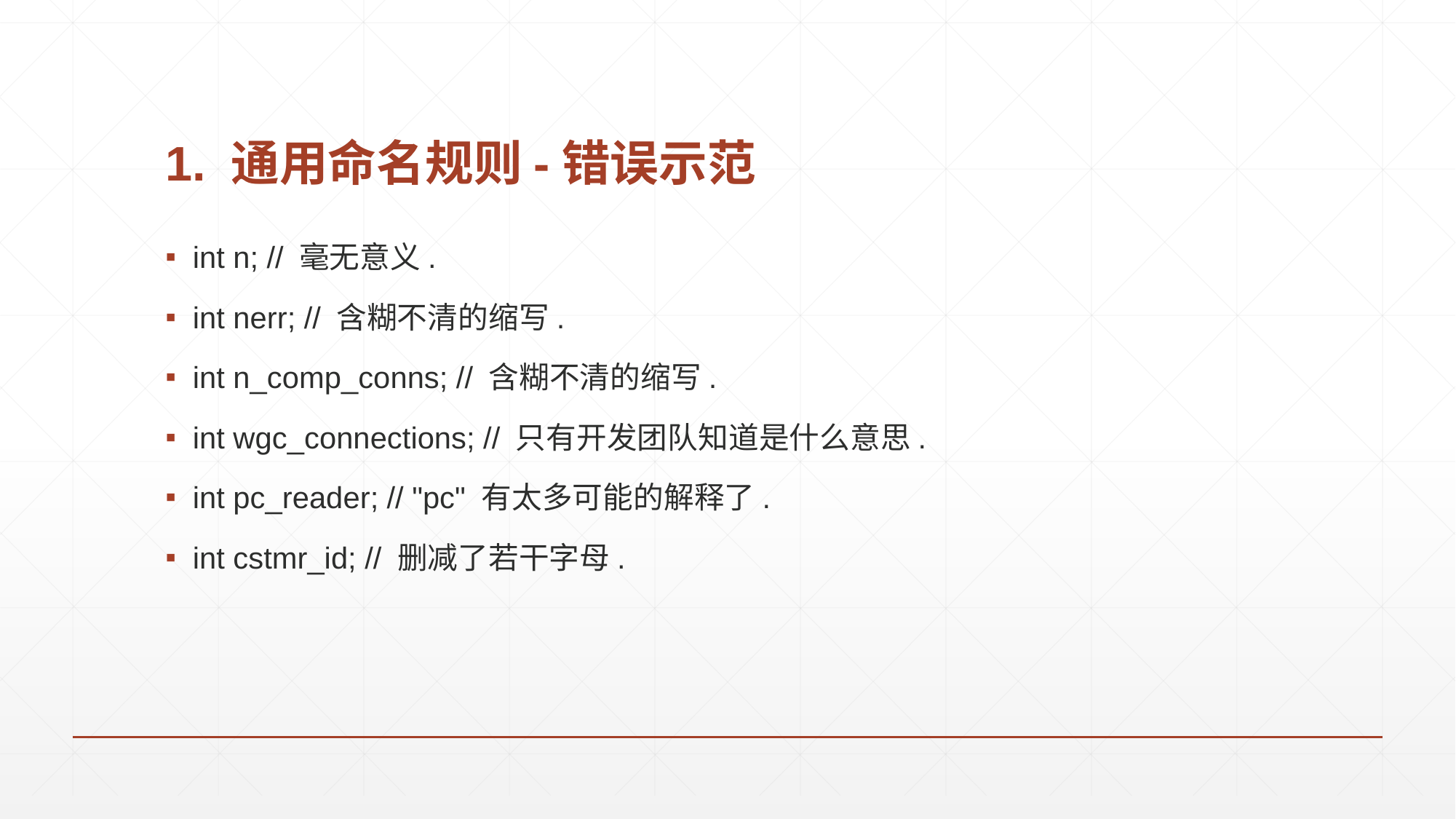

# 1. 通用命名规则-错误示范
int n; // 毫无意义.
int nerr; // 含糊不清的缩写.
int n_comp_conns; // 含糊不清的缩写.
int wgc_connections; // 只有开发团队知道是什么意思.
int pc_reader; // "pc" 有太多可能的解释了.
int cstmr_id; // 删减了若干字母.